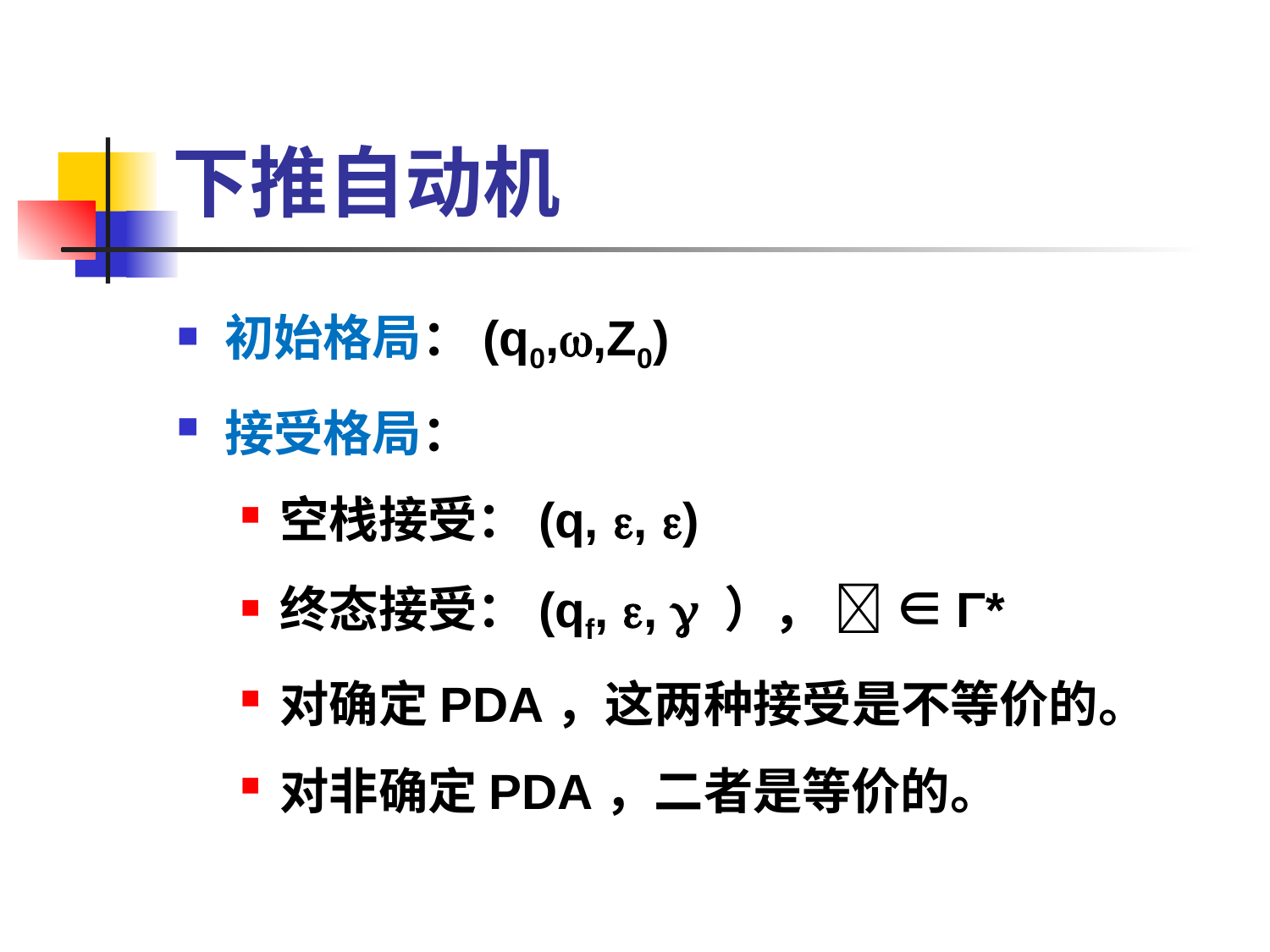

# 下推自动机
初始格局：(q0,ω,Z0)
接受格局：
空栈接受：(q, ε, ε)
终态接受：(qf, ε, γ ）， γ ∈Γ*
对确定PDA，这两种接受是不等价的。
对非确定PDA，二者是等价的。